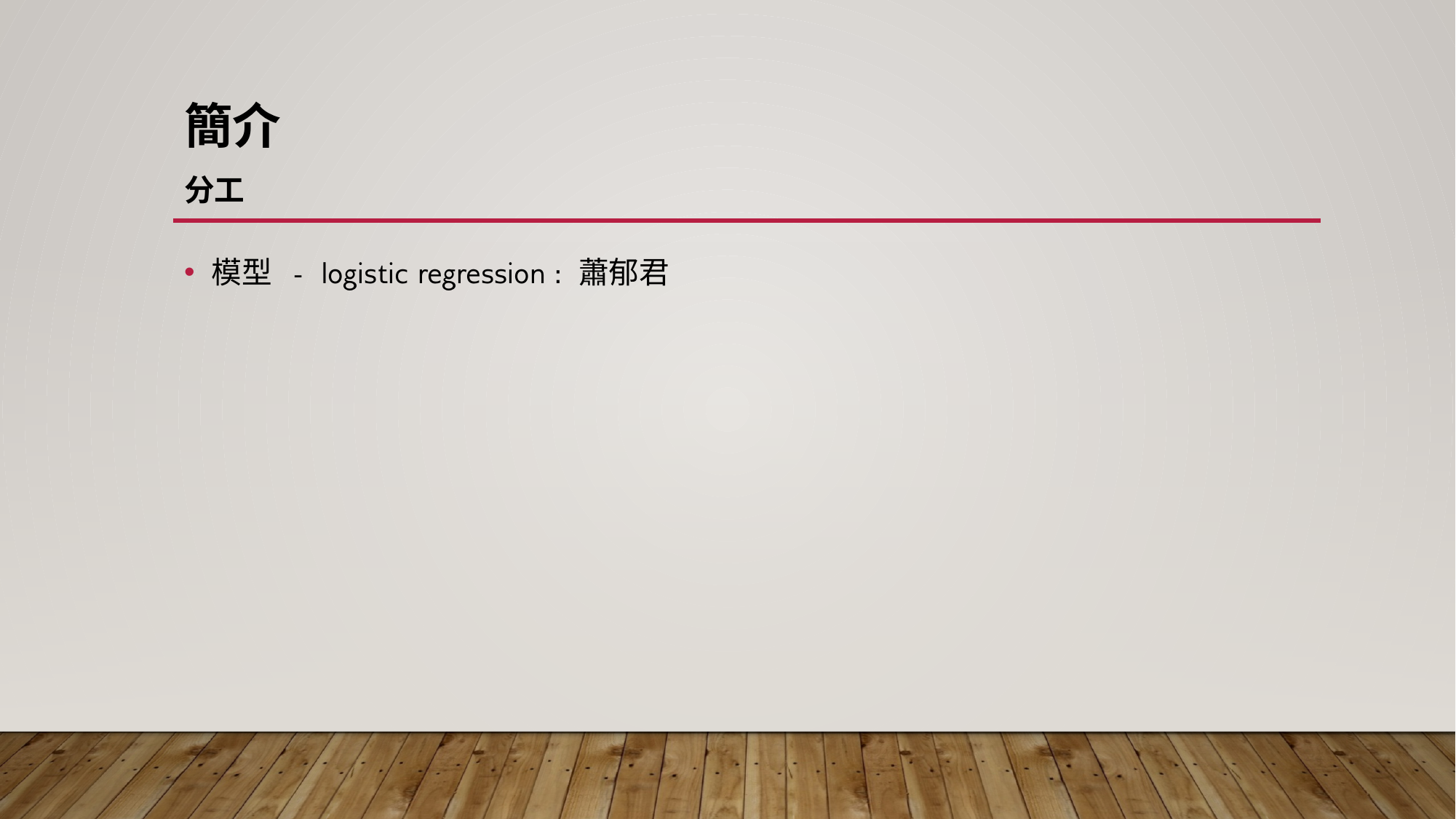

# 簡介 分工
模型  -  logistic regression : 蕭郁君